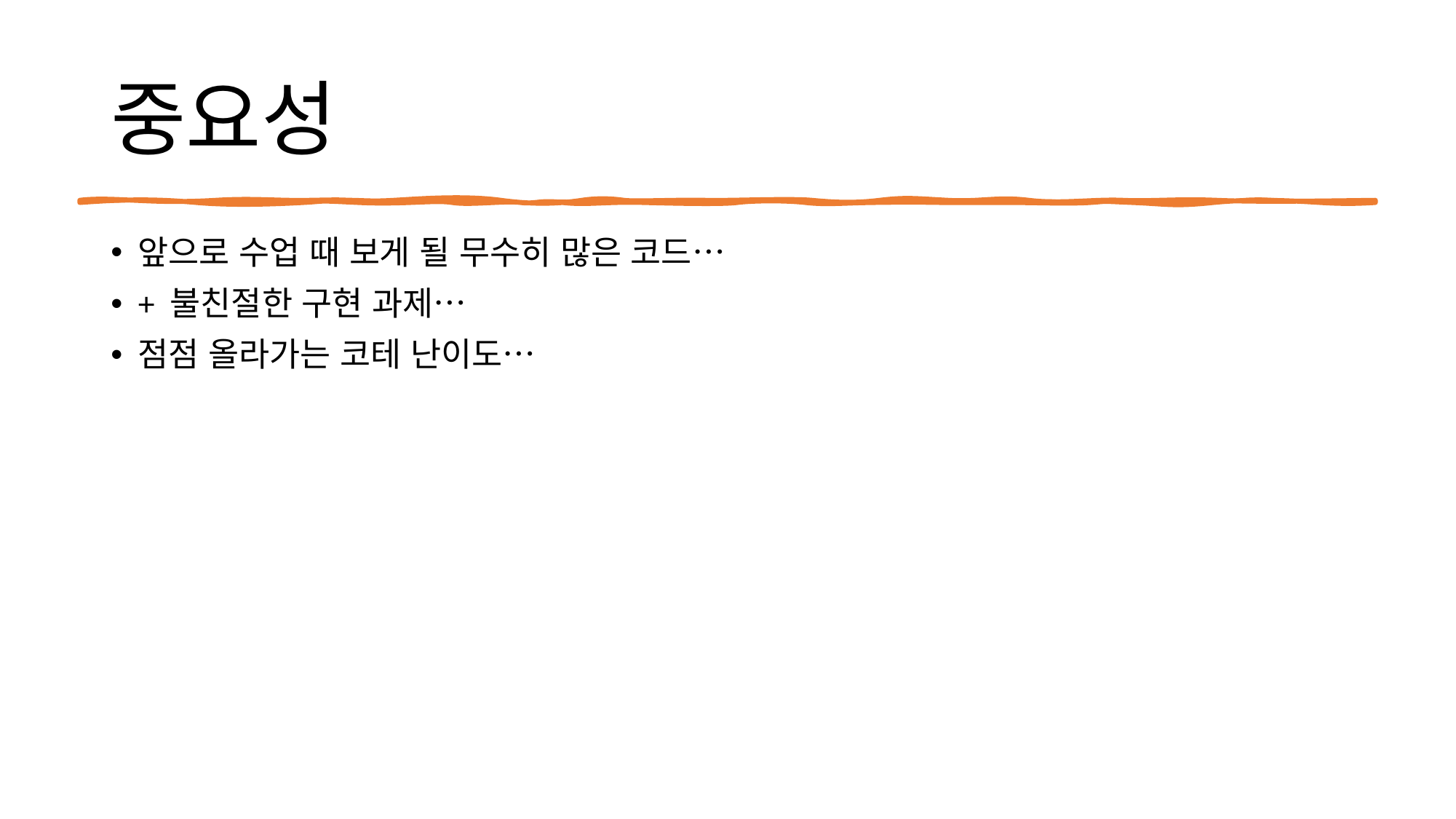

# 중요성

앞으로 수업 때 보게 될 무수히 많은 코드…
+ 불친절한 구현 과제…
점점 올라가는 코테 난이도…